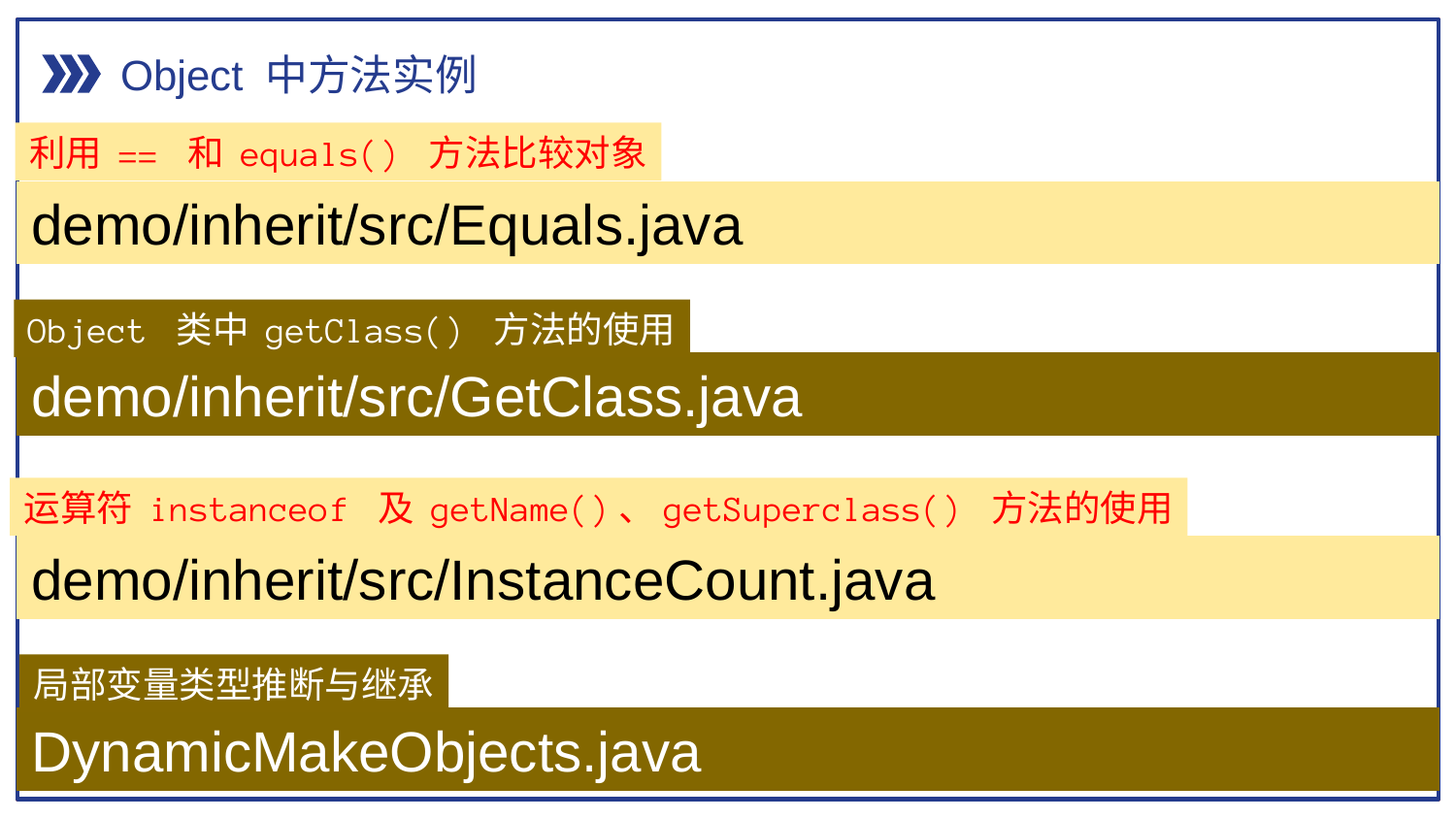

Object 中方法实例

利用 == 和 equals() 方法比较对象
demo/inherit/src/Equals.java

Object 类中 getClass() 方法的使用
demo/inherit/src/GetClass.java
运算符 instanceof 及 getName()、getSuperclass() 方法的使用
demo/inherit/src/InstanceCount.java

局部变量类型推断与继承
DynamicMakeObjects.java